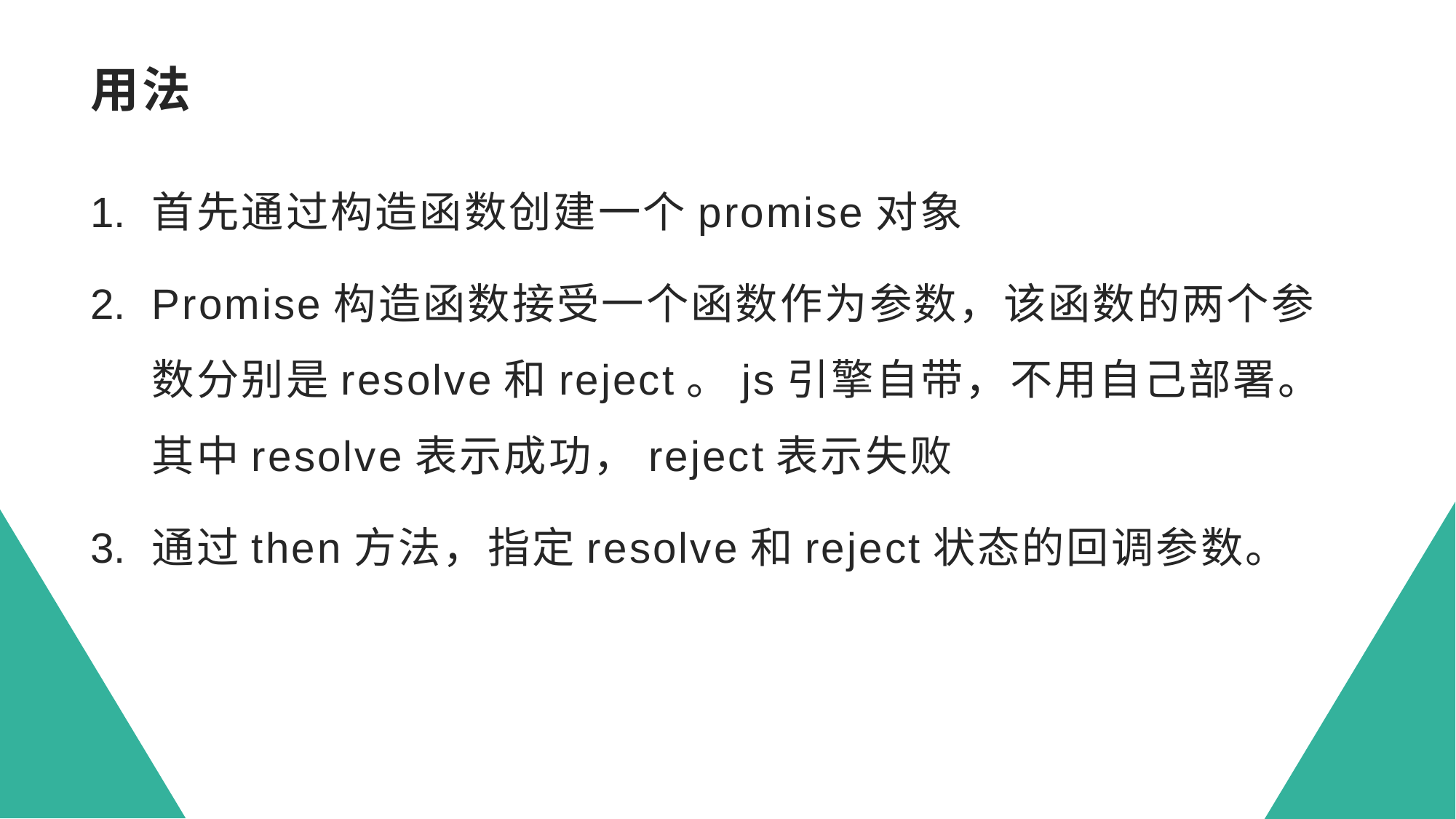

# 用法
首先通过构造函数创建一个promise对象
Promise构造函数接受一个函数作为参数，该函数的两个参数分别是resolve和reject。js引擎自带，不用自己部署。其中resolve表示成功，reject表示失败
通过then方法，指定resolve和reject状态的回调参数。